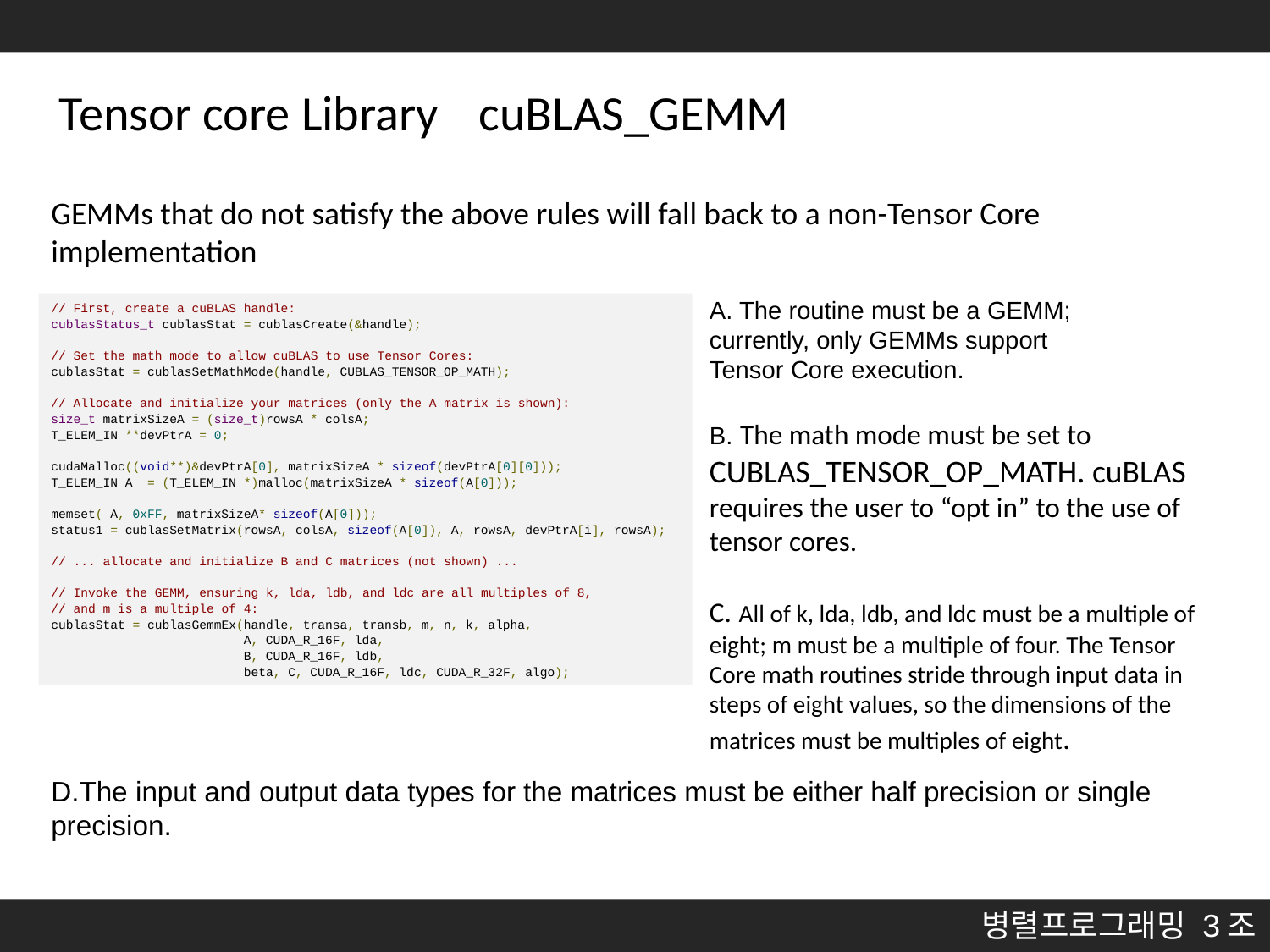

cuBLAS_GEMM
Tensor core Library
GEMMs that do not satisfy the above rules will fall back to a non-Tensor Core implementation
A. The routine must be a GEMM;
currently, only GEMMs support
Tensor Core execution.

B. The math mode must be set to CUBLAS_TENSOR_OP_MATH. cuBLAS requires the user to “opt in” to the use of tensor cores.

C. All of k, lda, ldb, and ldc must be a multiple of eight; m must be a multiple of four. The Tensor Core math routines stride through input data in steps of eight values, so the dimensions of the matrices must be multiples of eight.

// First, create a cuBLAS handle:
cublasStatus_t cublasStat = cublasCreate(&handle);

// Set the math mode to allow cuBLAS to use Tensor Cores:
cublasStat = cublasSetMathMode(handle, CUBLAS_TENSOR_OP_MATH);

// Allocate and initialize your matrices (only the A matrix is shown):
size_t matrixSizeA = (size_t)rowsA * colsA;
T_ELEM_IN **devPtrA = 0;

cudaMalloc((void**)&devPtrA[0], matrixSizeA * sizeof(devPtrA[0][0]));
T_ELEM_IN A  = (T_ELEM_IN *)malloc(matrixSizeA * sizeof(A[0]));

memset( A, 0xFF, matrixSizeA* sizeof(A[0]));
status1 = cublasSetMatrix(rowsA, colsA, sizeof(A[0]), A, rowsA, devPtrA[i], rowsA);

// ... allocate and initialize B and C matrices (not shown) ...

// Invoke the GEMM, ensuring k, lda, ldb, and ldc are all multiples of 8,
// and m is a multiple of 4:
cublasStat = cublasGemmEx(handle, transa, transb, m, n, k, alpha,
                          A, CUDA_R_16F, lda,
                          B, CUDA_R_16F, ldb,
                          beta, C, CUDA_R_16F, ldc, CUDA_R_32F, algo);
D.The input and output data types for the matrices must be either half precision or single precision.

병렬프로그래밍 3조